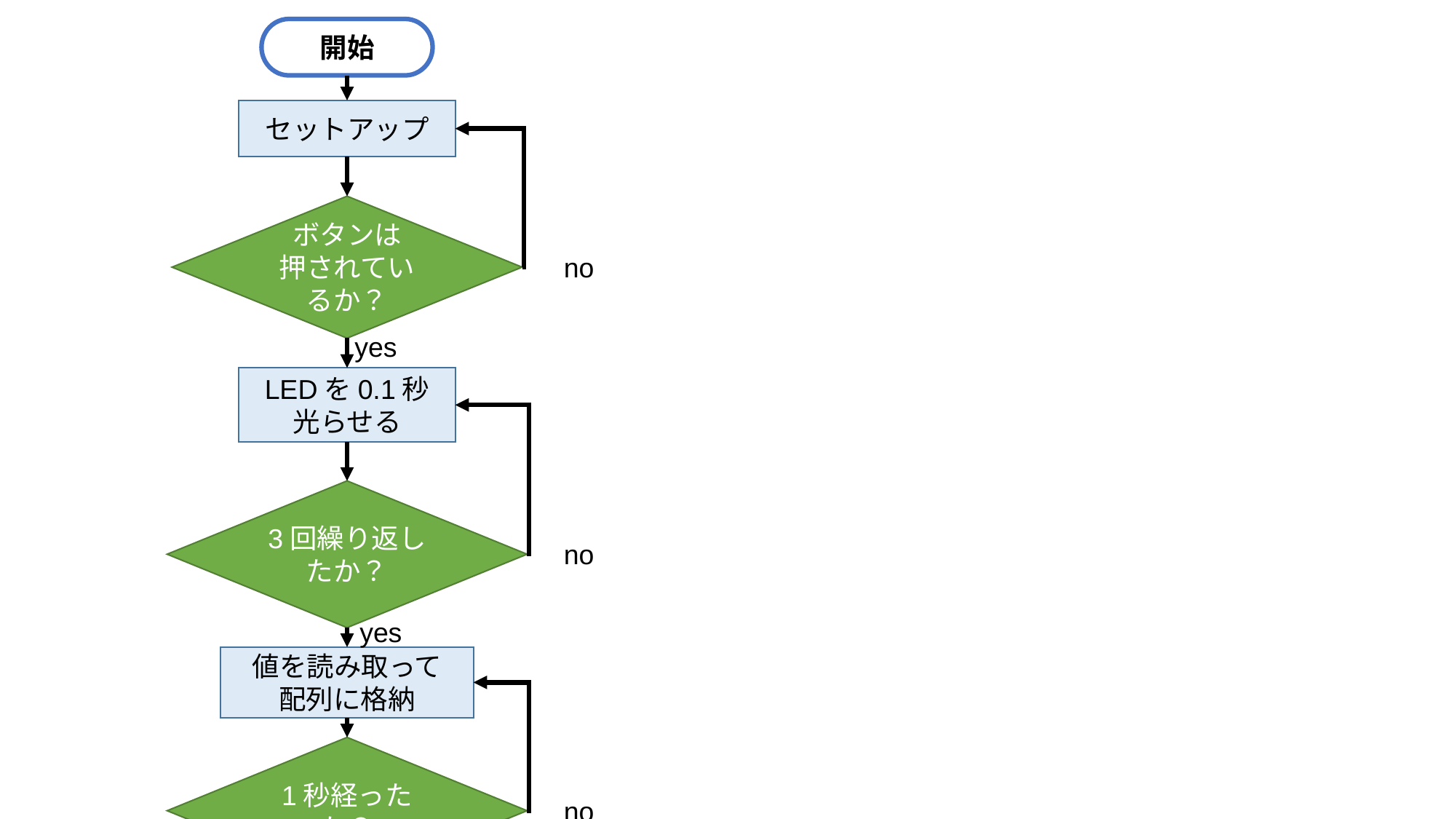

開始
セットアップ
ボタンは
押されているか？
no
yes
LEDを0.1秒
光らせる
3回繰り返したか？
no
yes
値を読み取って
配列に格納
1秒経ったか？
no
yes
データを
Serial通信で送信
リセット